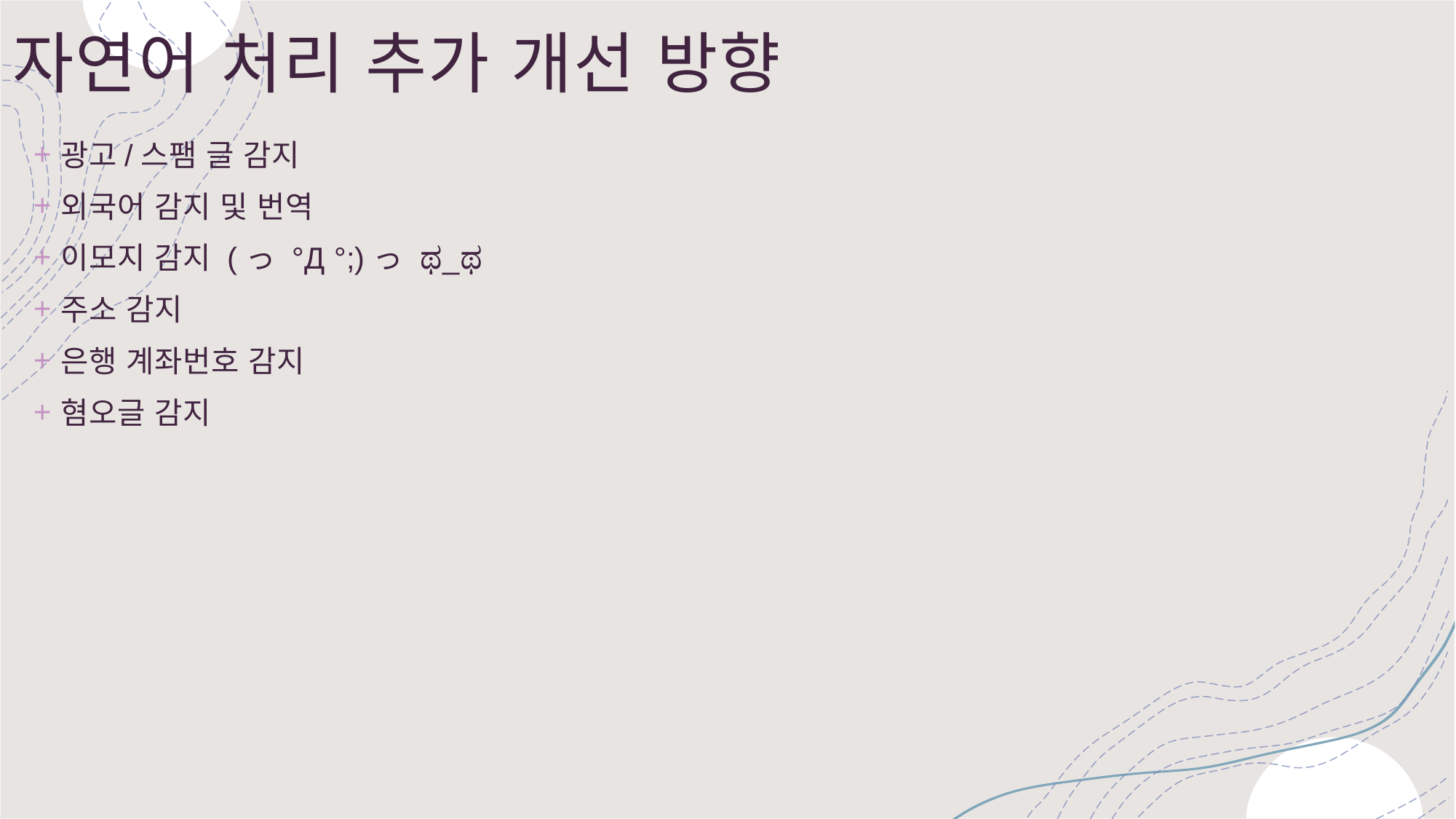

# 자연어 처리 추가 개선 방향
광고/스팸 글 감지
외국어 감지 및 번역
이모지 감지 (っ °Д °;)っ ಥ_ಥ
주소 감지
은행 계좌번호 감지
혐오글 감지